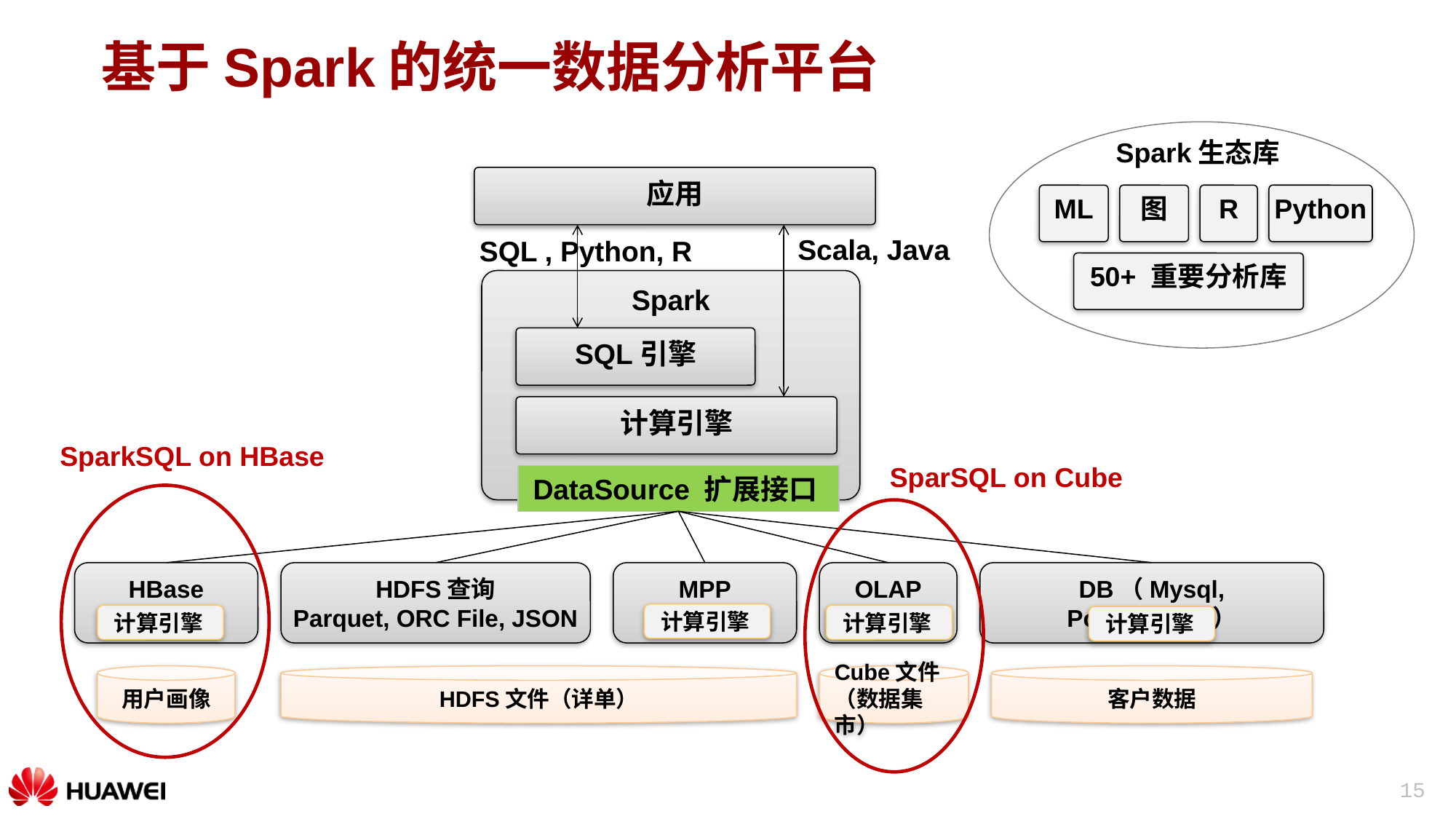

# 基于Spark的统一数据分析平台

Spark生态库
应用
ML
图
R
Python
Scala, Java
SQL , Python, R
50+ 重要分析库
Spark
SQL引擎
计算引擎
SparkSQL on HBase
SparSQL on Cube
DataSource 扩展接口

HBase

HDFS查询
Parquet, ORC File, JSON
MPP
OLAP

DB（Mysql, PostgreSQL）
计算引擎
计算引擎
计算引擎
计算引擎
用户画像
HDFS文件（详单）
Cube文件（数据集市）
客户数据